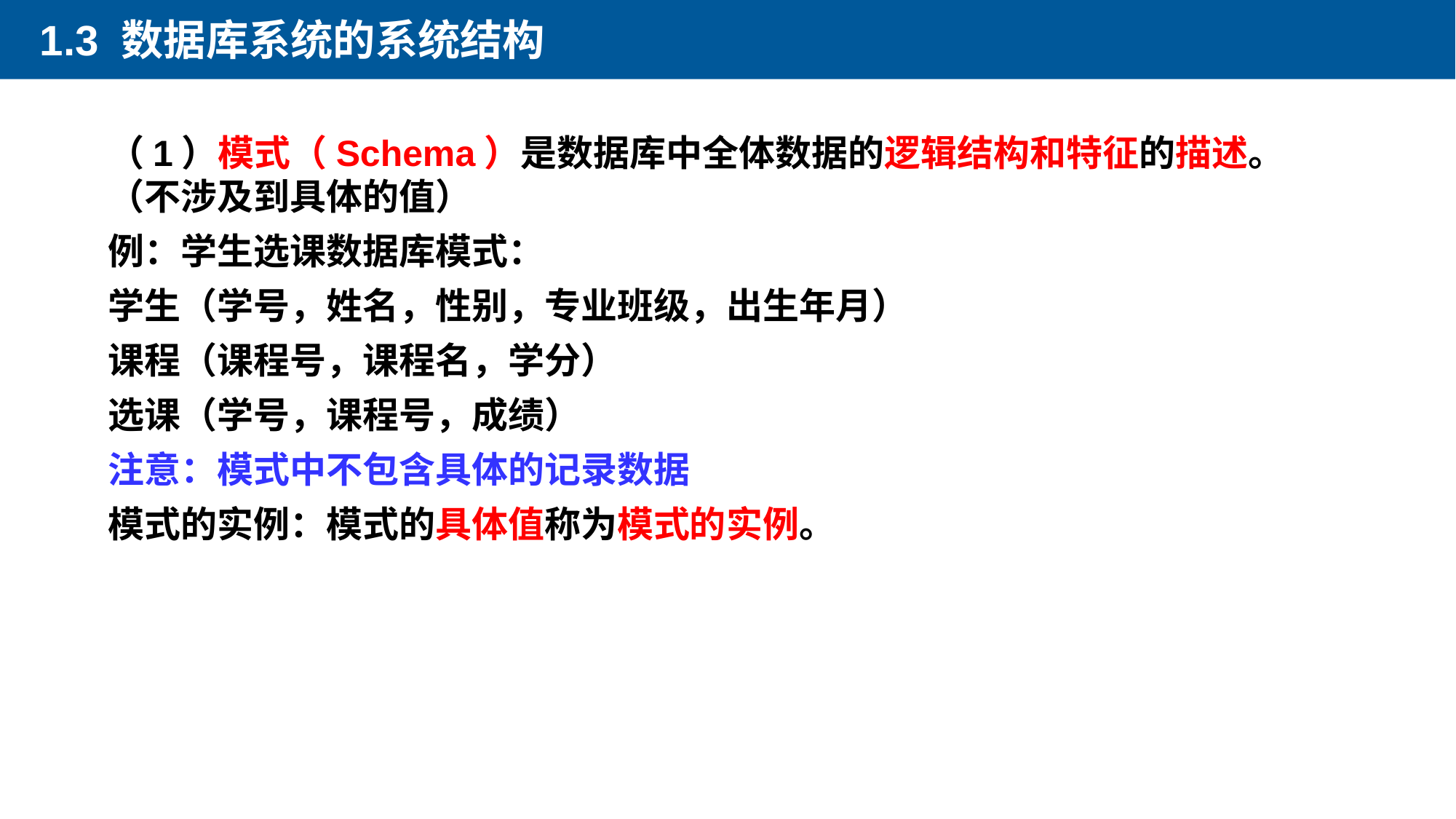

1.3 数据库系统的系统结构
（1）模式（Schema）是数据库中全体数据的逻辑结构和特征的描述。（不涉及到具体的值）
例：学生选课数据库模式：
学生（学号，姓名，性别，专业班级，出生年月）
课程（课程号，课程名，学分）
选课（学号，课程号，成绩）
注意：模式中不包含具体的记录数据
模式的实例：模式的具体值称为模式的实例。